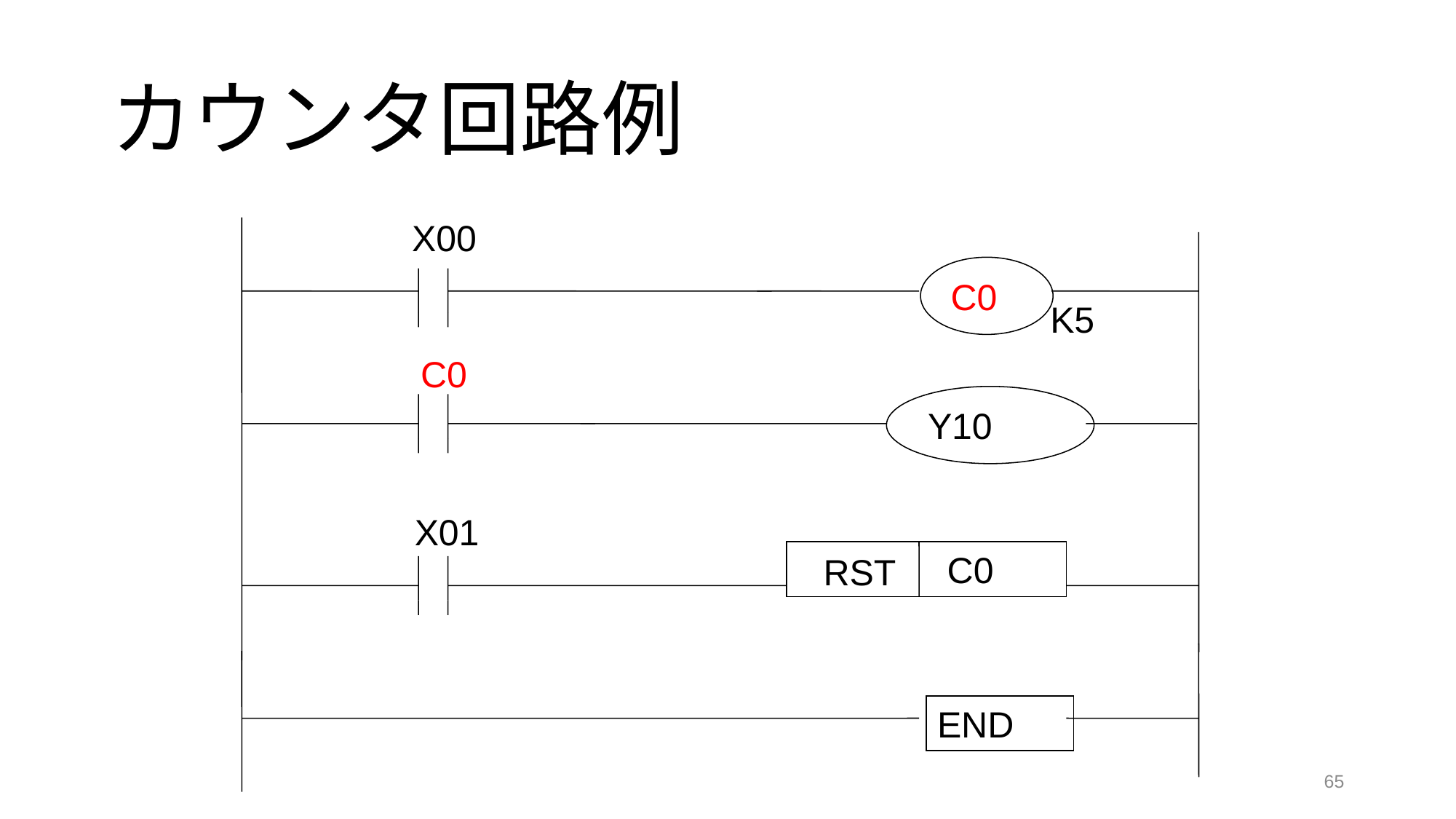

# カウンタ回路例
X00

C0

K5

C0
Y10

X01

C0
RST

END

65